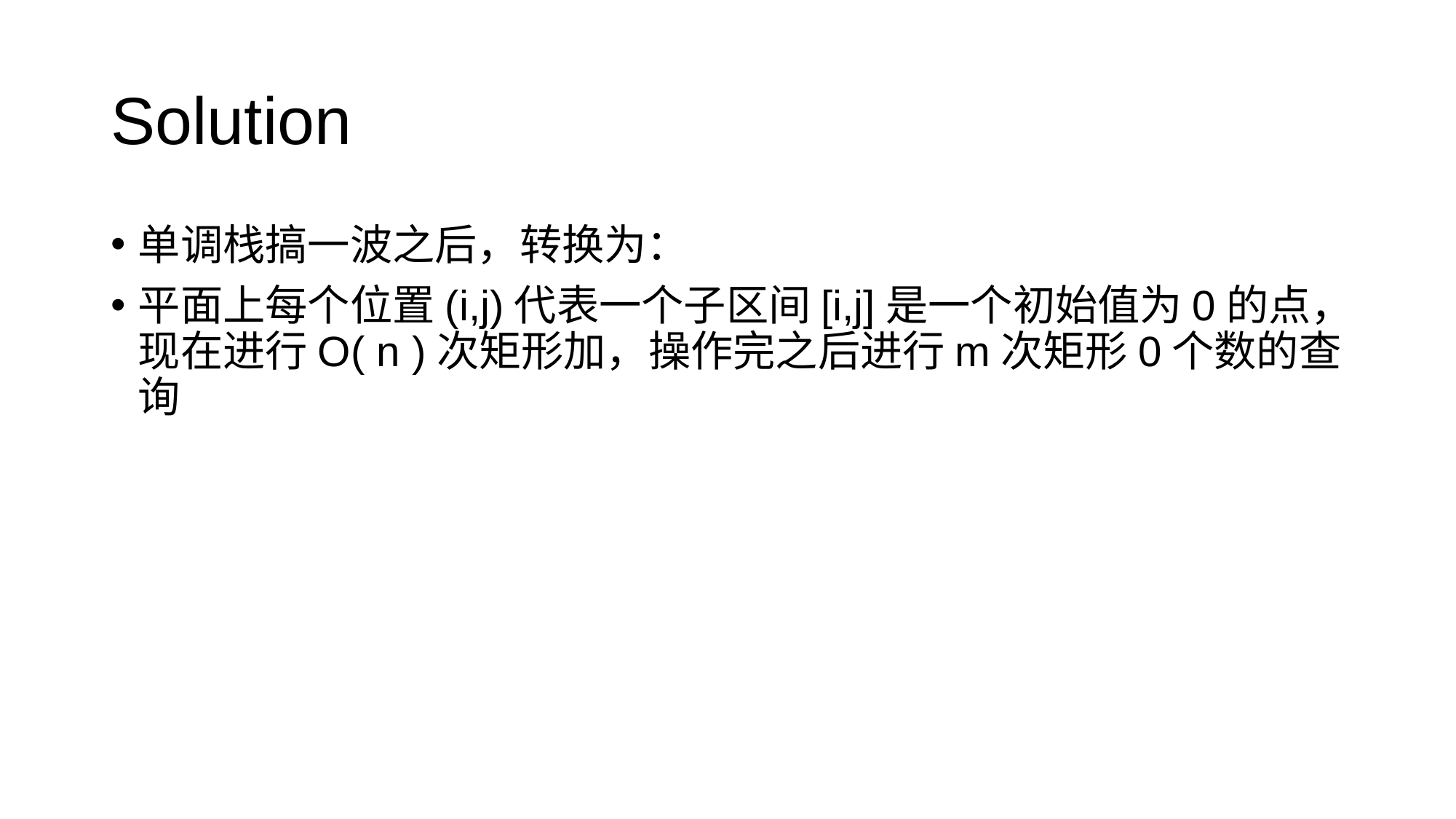

# Solution
单调栈搞一波之后，转换为：
平面上每个位置(i,j)代表一个子区间[i,j]是一个初始值为0的点，现在进行O( n )次矩形加，操作完之后进行m次矩形0个数的查询